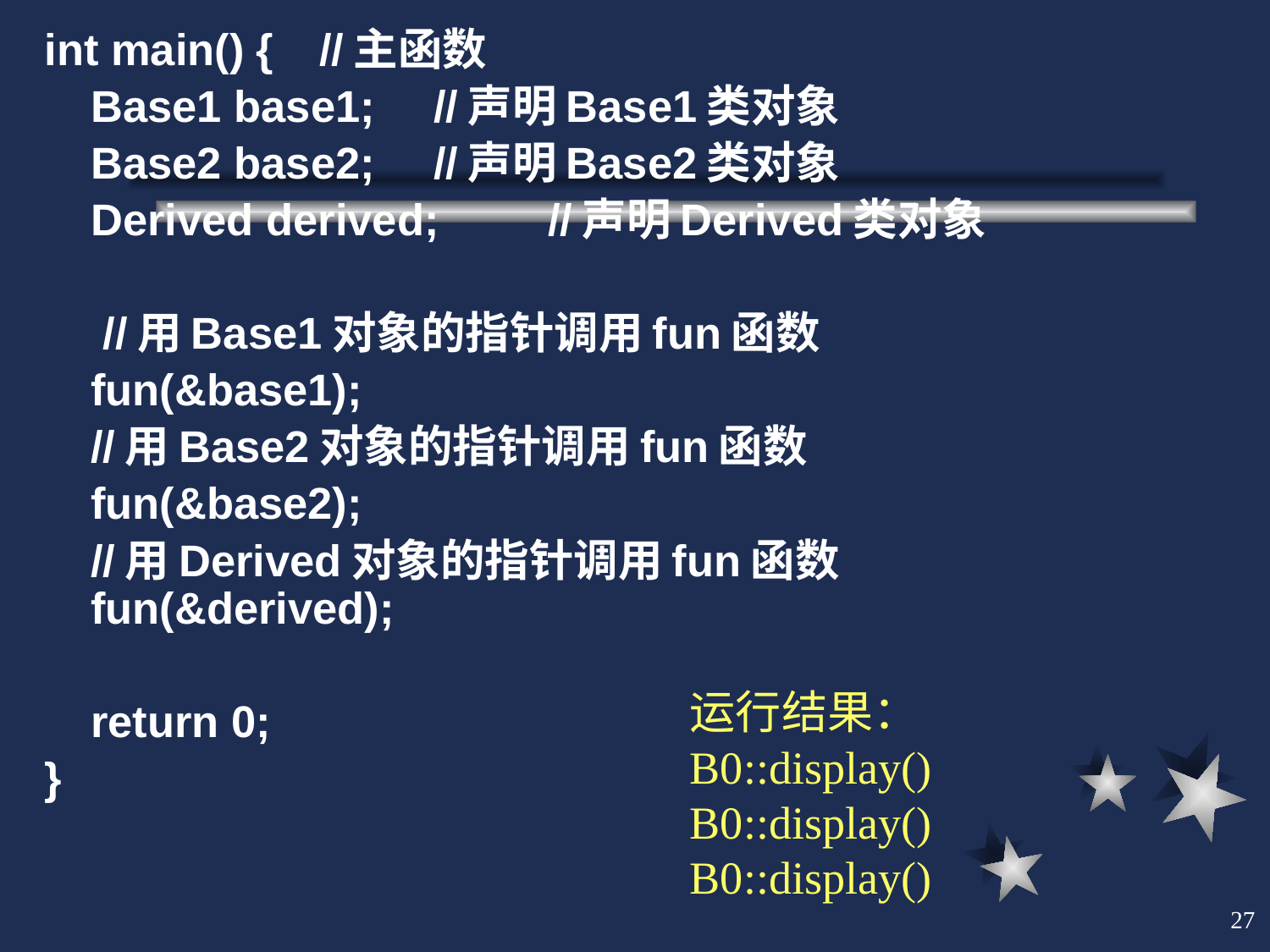

int main() {	//主函数
	Base1 base1;	//声明Base1类对象
	Base2 base2;	//声明Base2类对象
	Derived derived;	//声明Derived类对象

	 //用Base1对象的指针调用fun函数
	fun(&base1);
	//用Base2对象的指针调用fun函数
	fun(&base2);
	//用Derived对象的指针调用fun函数fun(&derived);

	return 0;
}
运行结果：
B0::display()
B0::display()
B0::display()
27